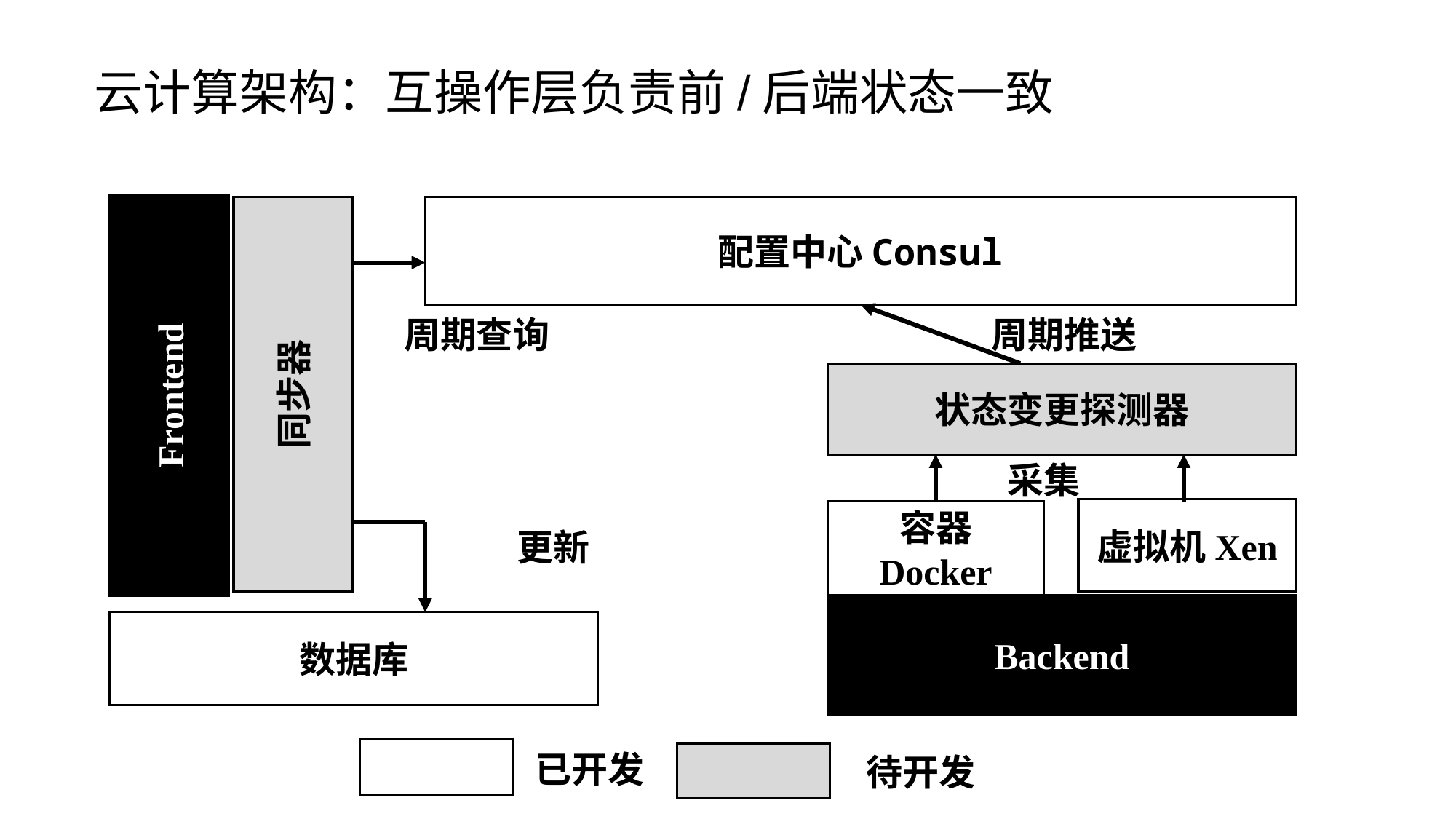

# 云计算架构：互操作层负责前/后端状态一致

配置中心Consul
周期查询
周期推送
同步器
Frontend
状态变更探测器
采集
虚拟机Xen
容器
Docker
更新
Backend
数据库

已开发
待开发